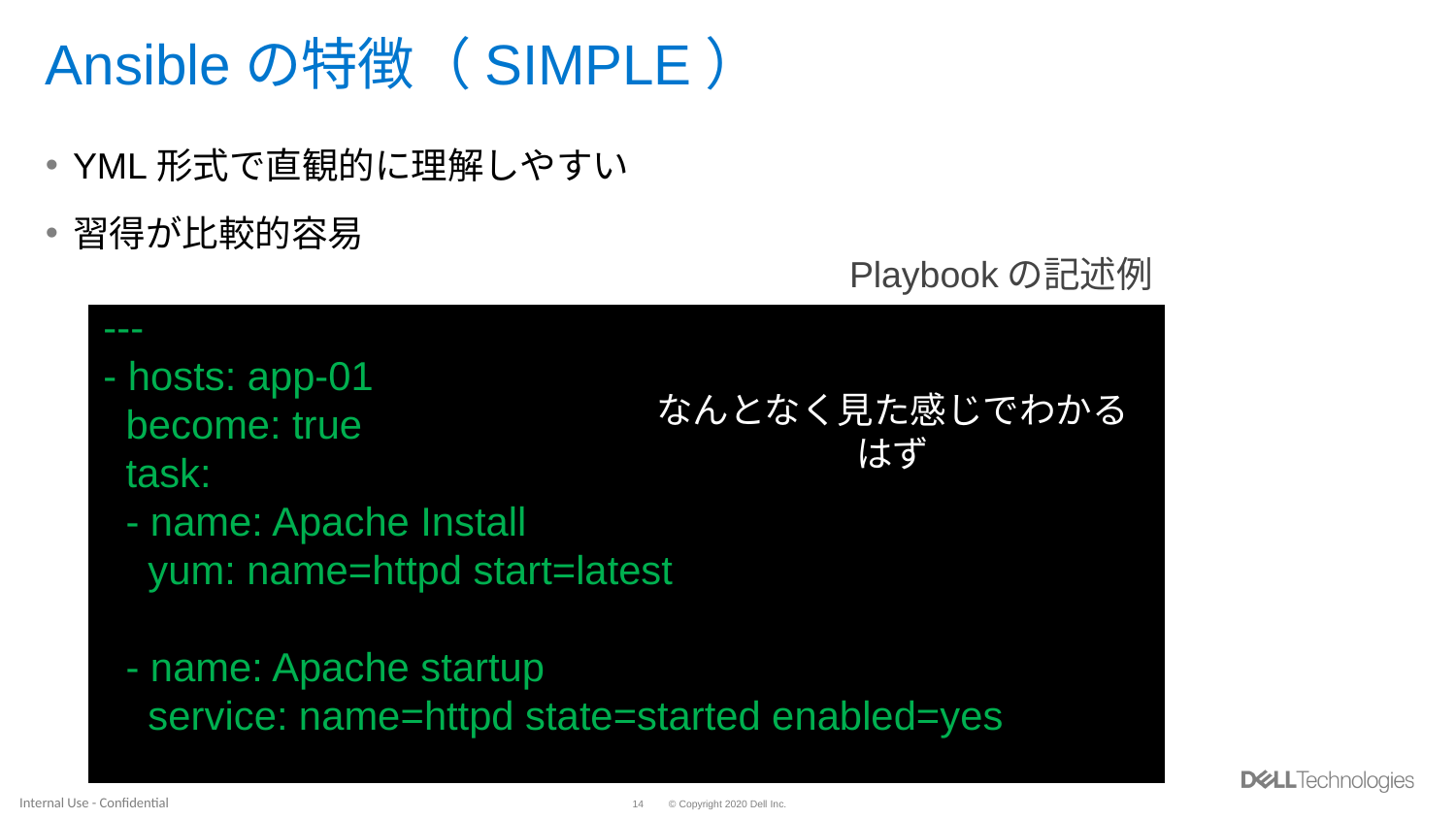

# Ansibleの特徴（SIMPLE）
YML形式で直観的に理解しやすい
習得が比較的容易
Playbookの記述例
---
- hosts: app-01
  become: true
  task:
  - name: Apache Install
    yum: name=httpd start=latest

  - name: Apache startup
    service: name=httpd state=started enabled=yes

なんとなく見た感じでわかるはず